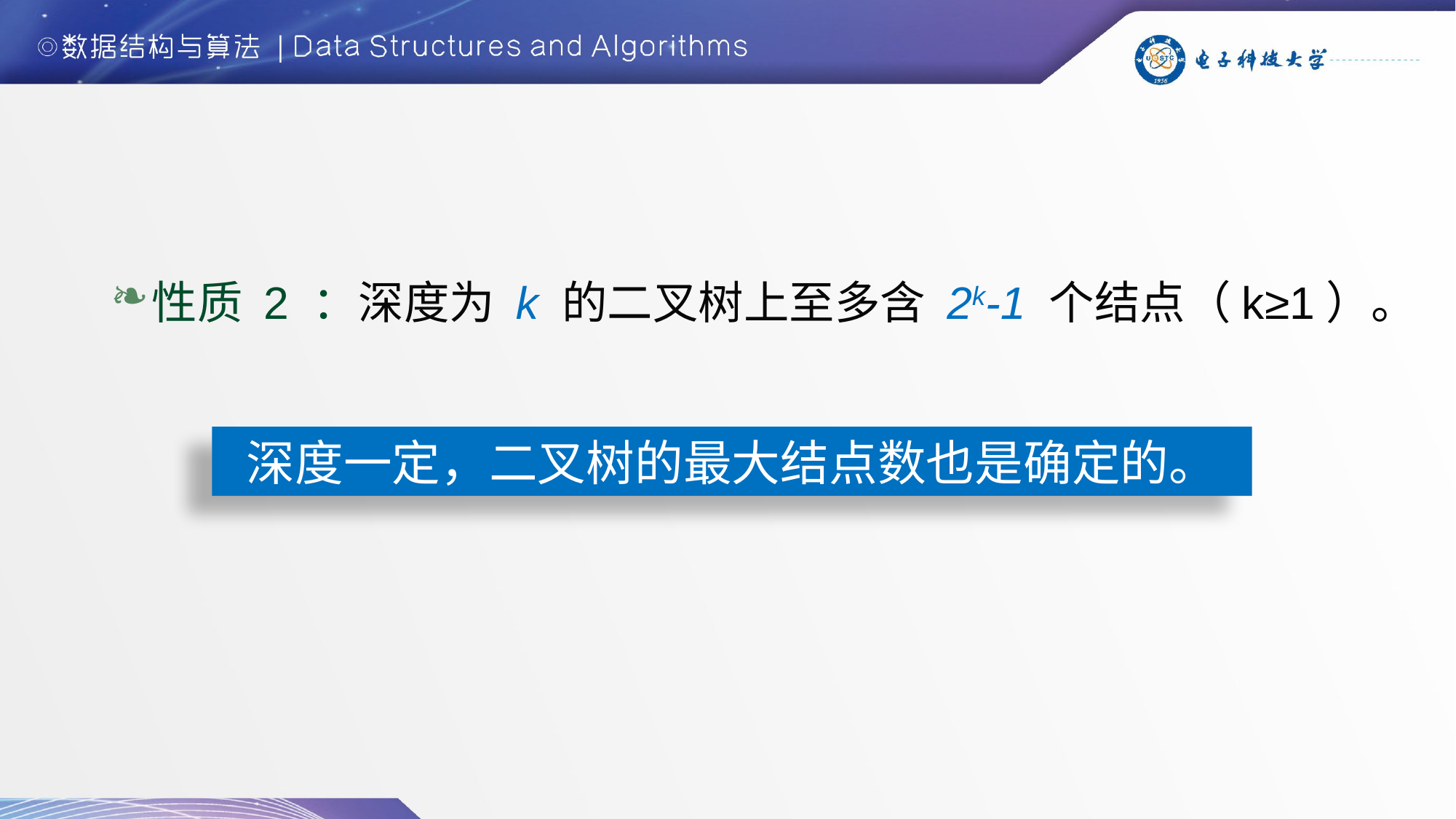

性质 2 ：深度为 k 的二叉树上至多含 2k-1 个结点（k≥1）。
深度一定，二叉树的最大结点数也是确定的。